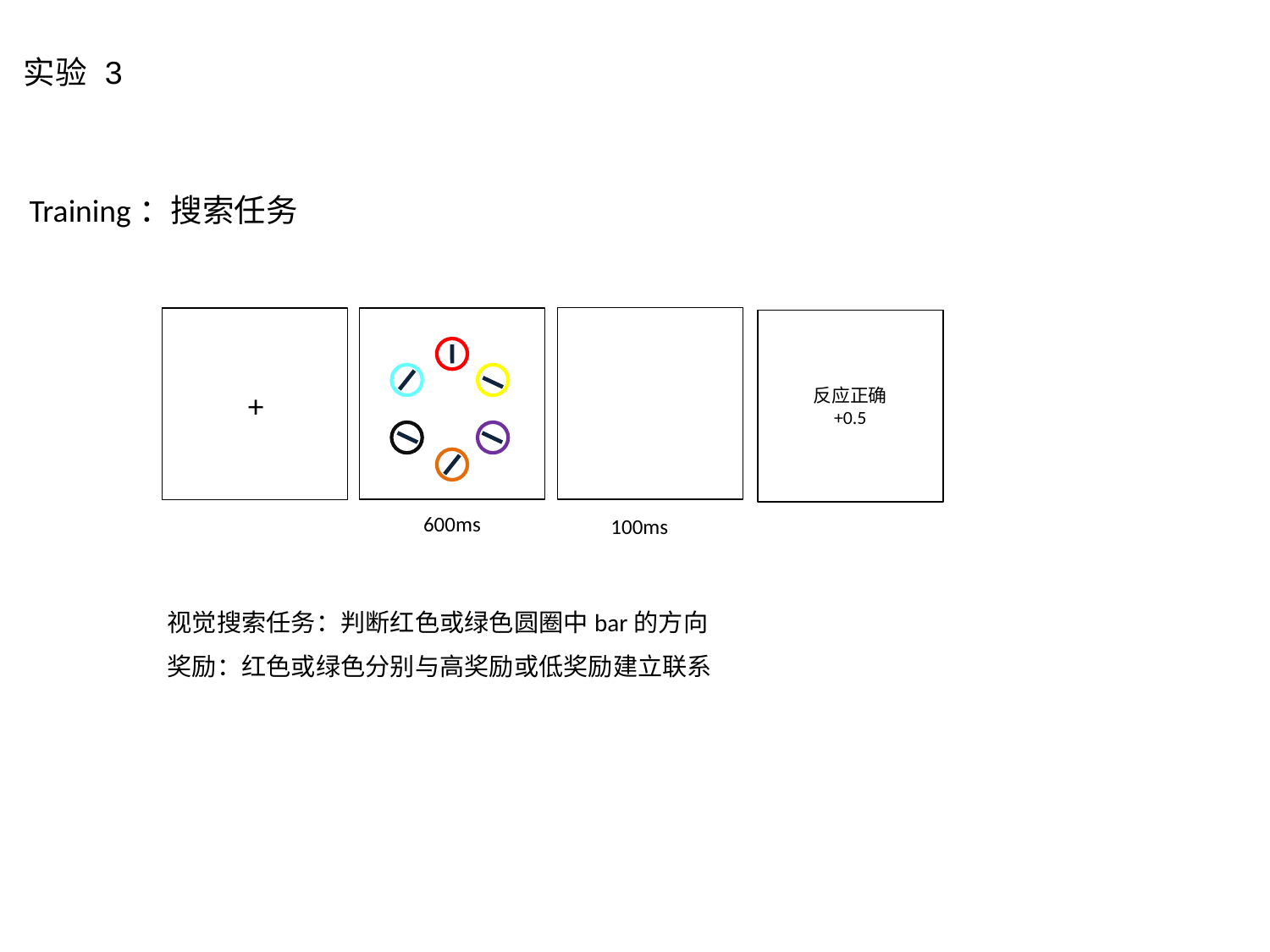

实验 3

Training：搜索任务

反应正确
+0.5
+

600ms
100ms
视觉搜索任务：判断红色或绿色圆圈中bar的方向
奖励：红色或绿色分别与高奖励或低奖励建立联系